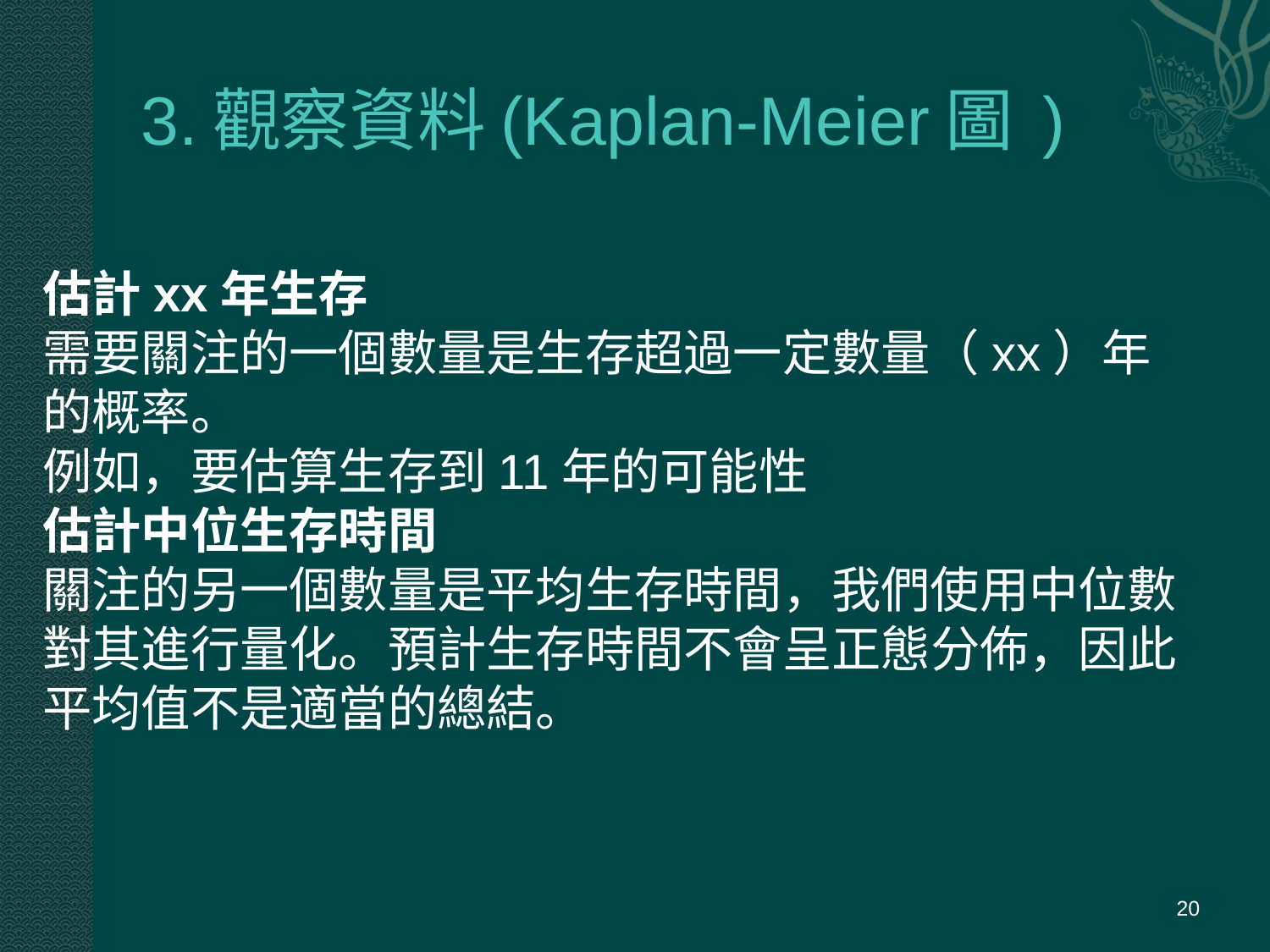

# 3.觀察資料(Kaplan-Meier圖 )
估計xx年生存
需要關注的一個數量是生存超過一定數量（xx）年的概率。
例如，要估算生存到11年的可能性
估計中位生存時間
關注的另一個數量是平均生存時間，我們使用中位數對其進行量化。預計生存時間不會呈正態分佈，因此平均值不是適當的總結。
20